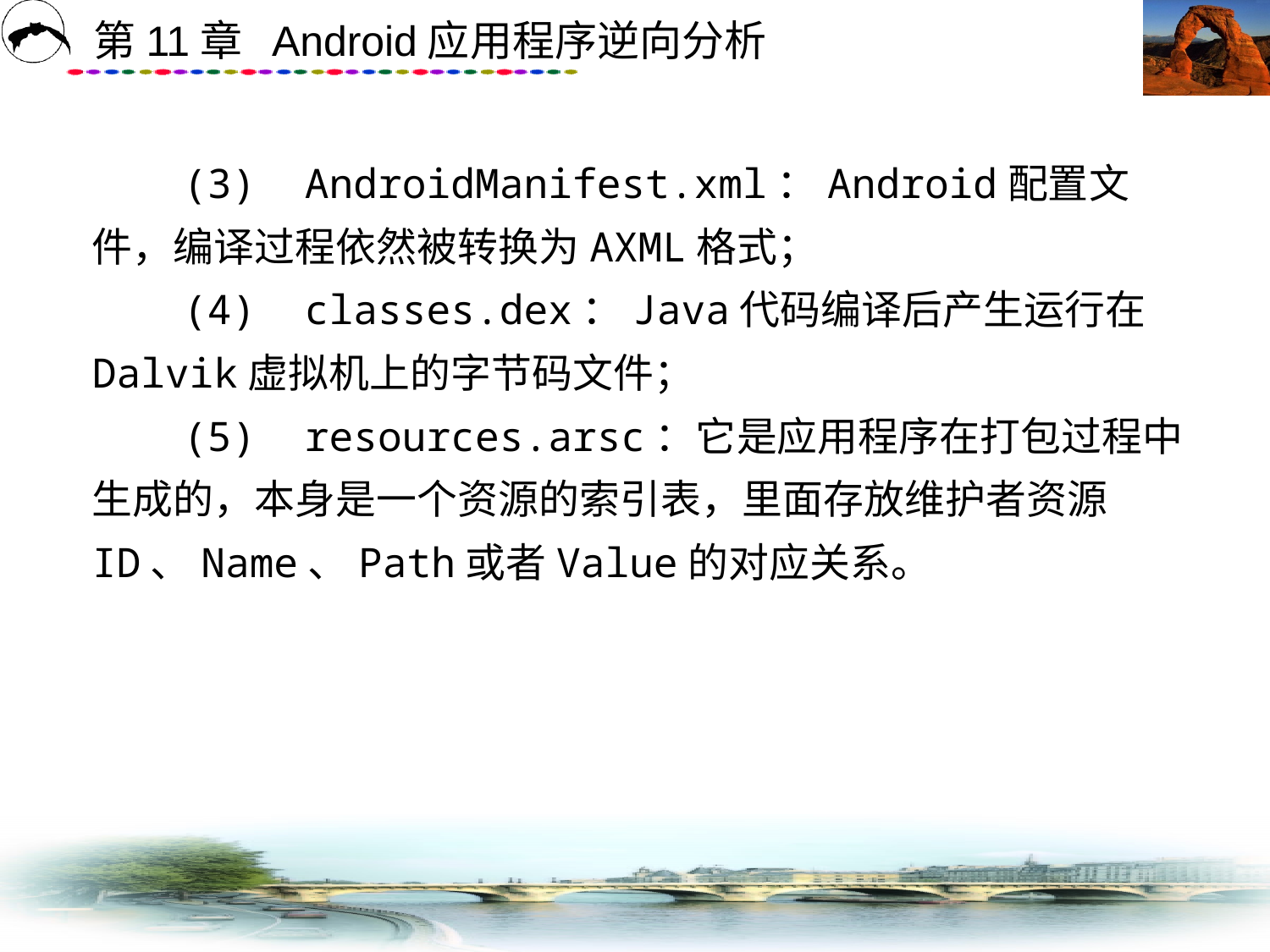

# (3)  AndroidManifest.xml：Android配置文件，编译过程依然被转换为AXML格式； 　　(4)  classes.dex：Java代码编译后产生运行在Dalvik虚拟机上的字节码文件； 　　(5)  resources.arsc：它是应用程序在打包过程中生成的，本身是一个资源的索引表，里面存放维护者资源ID、Name、Path或者Value的对应关系。